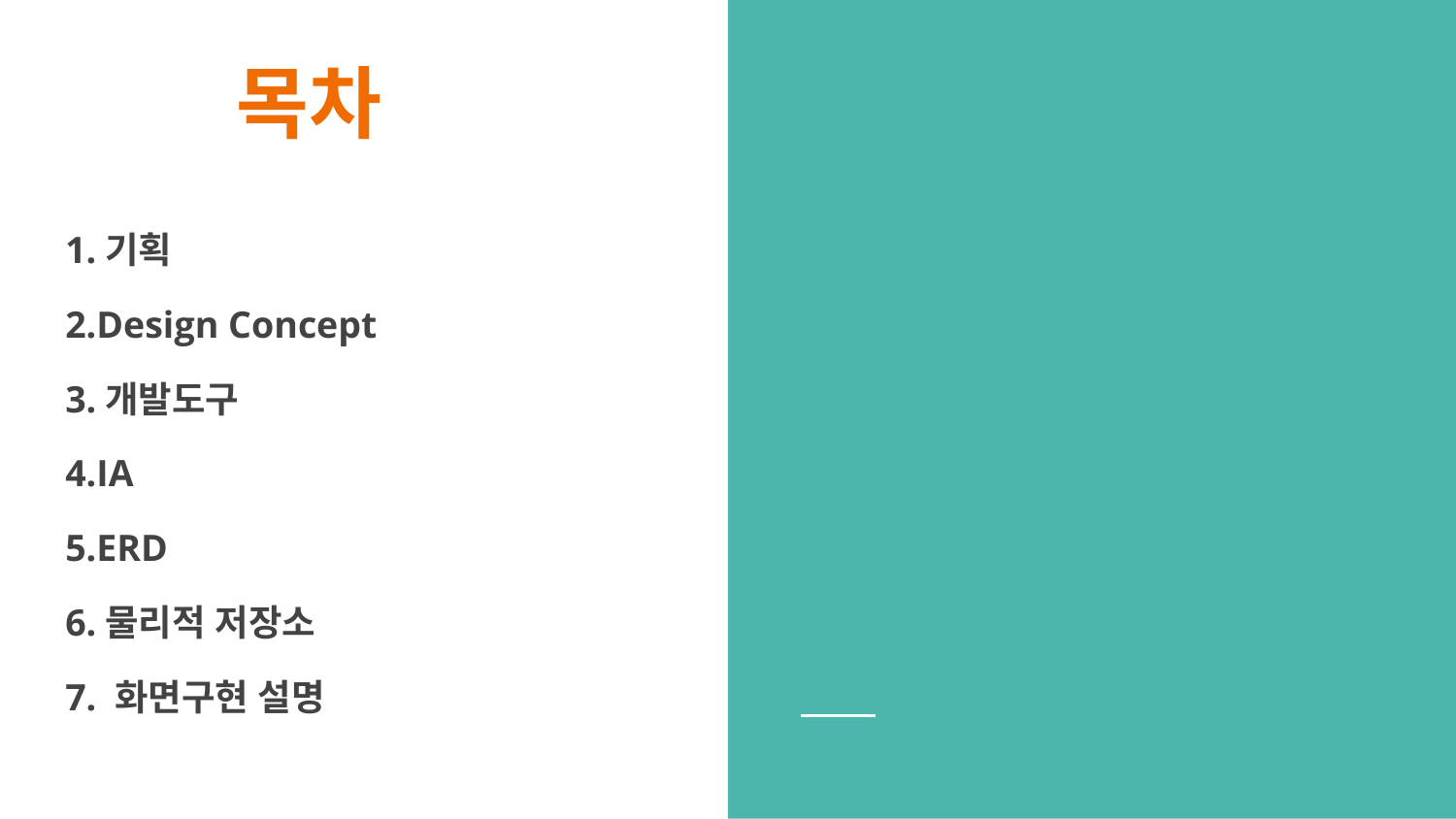

# 목차
1.기획
2.Design Concept
3.개발도구
4.IA
5.ERD
6.물리적 저장소
7. 화면구현 설명